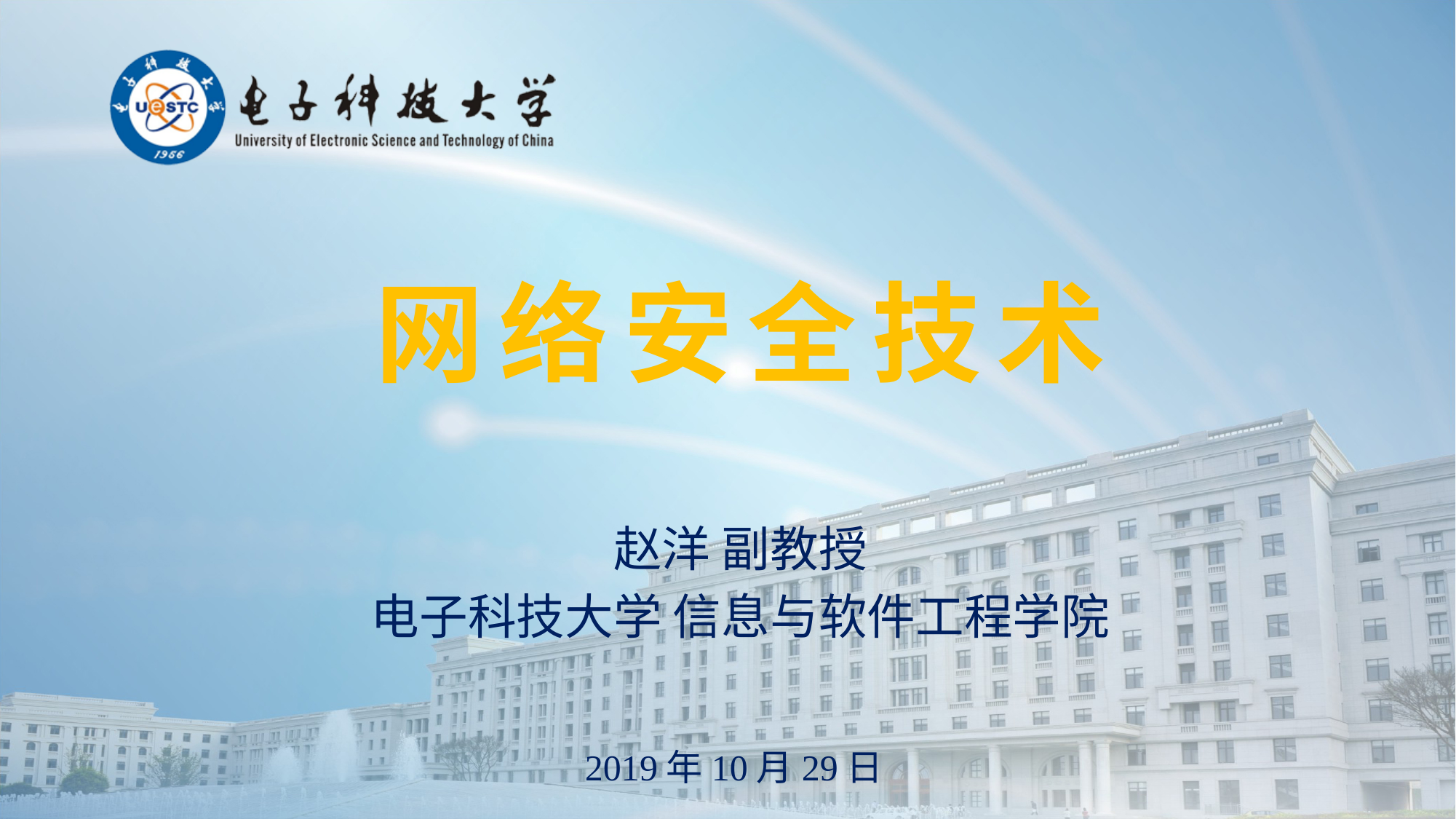

# 网络安全技术
赵洋 副教授
电子科技大学 信息与软件工程学院
2019年10月29日